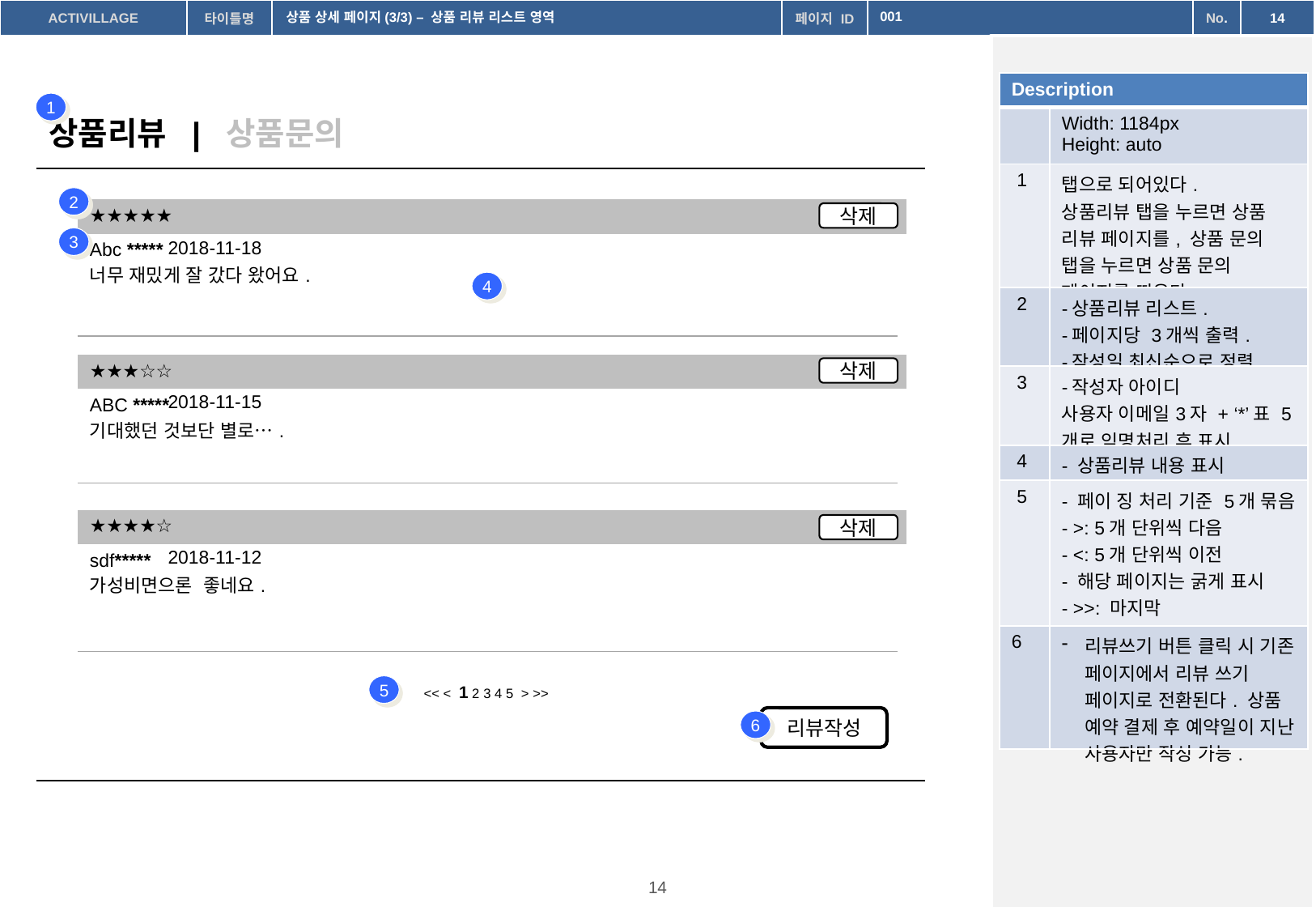

001
상품 상세 페이지(3/3) – 상품 리뷰 리스트 영역
| Description |  |
| --- | --- |
|  | Width: 1184px Height: auto |
| 1 | 탭으로 되어있다. 상품리뷰 탭을 누르면 상품 리뷰 페이지를, 상품 문의 탭을 누르면 상품 문의 페이지를 띄운다. |
| 2 | -상품리뷰 리스트. -페이지당 3개씩 출력. -작성일 최신순으로 정렬. |
| 3 | -작성자 아이디 사용자 이메일3자 + ‘\*’표 5개로 익명처리 후 표시 |
| 4 | - 상품리뷰 내용 표시 |
| 5 | - 페이 징 처리 기준 5개 묶음 - >: 5개 단위씩 다음 - <: 5개 단위씩 이전 - 해당 페이지는 굵게 표시 - >>: 마지막 - <<: 처음 |
| 6 | 리뷰쓰기 버튼 클릭 시 기존 페이지에서 리뷰 쓰기 페이지로 전환된다. 상품 예약 결제 후 예약일이 지난 사용자만 작성 가능. |
1
상품리뷰  |  상품문의
2
| ★★★★★ |
| --- |
| Abc \*\*\*\*\* 너무 재밌게 잘 갔다 왔어요. |
삭제
3
2018-11-18
4
| ★★★☆☆ |
| --- |
| ABC \*\*\*\*\* 기대했던 것보단 별로…. |
삭제
2018-11-15
| ★★★★☆ |
| --- |
| sdf\*\*\*\*\* 가성비면으론 좋네요. |
삭제
2018-11-12
<< <  1 2 3 4 5  > >>
5
리뷰작성
6